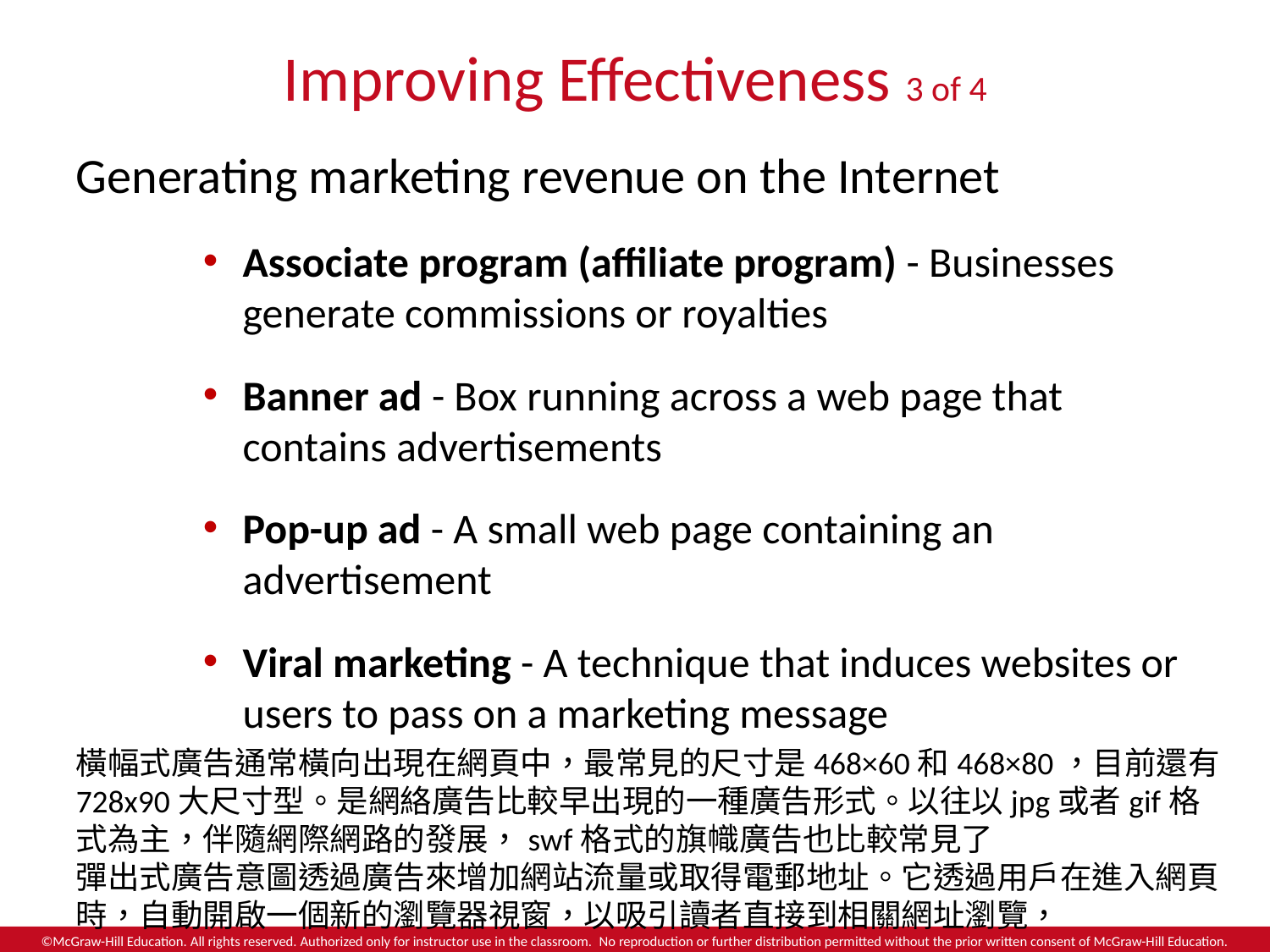

# Improving Effectiveness 3 of 4
Generating marketing revenue on the Internet
Associate program (affiliate program) - Businesses generate commissions or royalties
Banner ad - Box running across a web page that contains advertisements
Pop-up ad - A small web page containing an advertisement
Viral marketing - A technique that induces websites or users to pass on a marketing message
橫幅式廣告通常橫向出現在網頁中，最常見的尺寸是468×60和468×80，目前還有728x90大尺寸型。是網絡廣告比較早出現的一種廣告形式。以往以jpg或者gif格式為主，伴隨網際網路的發展，swf格式的旗幟廣告也比較常見了
彈出式廣告意圖透過廣告來增加網站流量或取得電郵地址。它透過用戶在進入網頁時，自動開啟一個新的瀏覽器視窗，以吸引讀者直接到相關網址瀏覽，